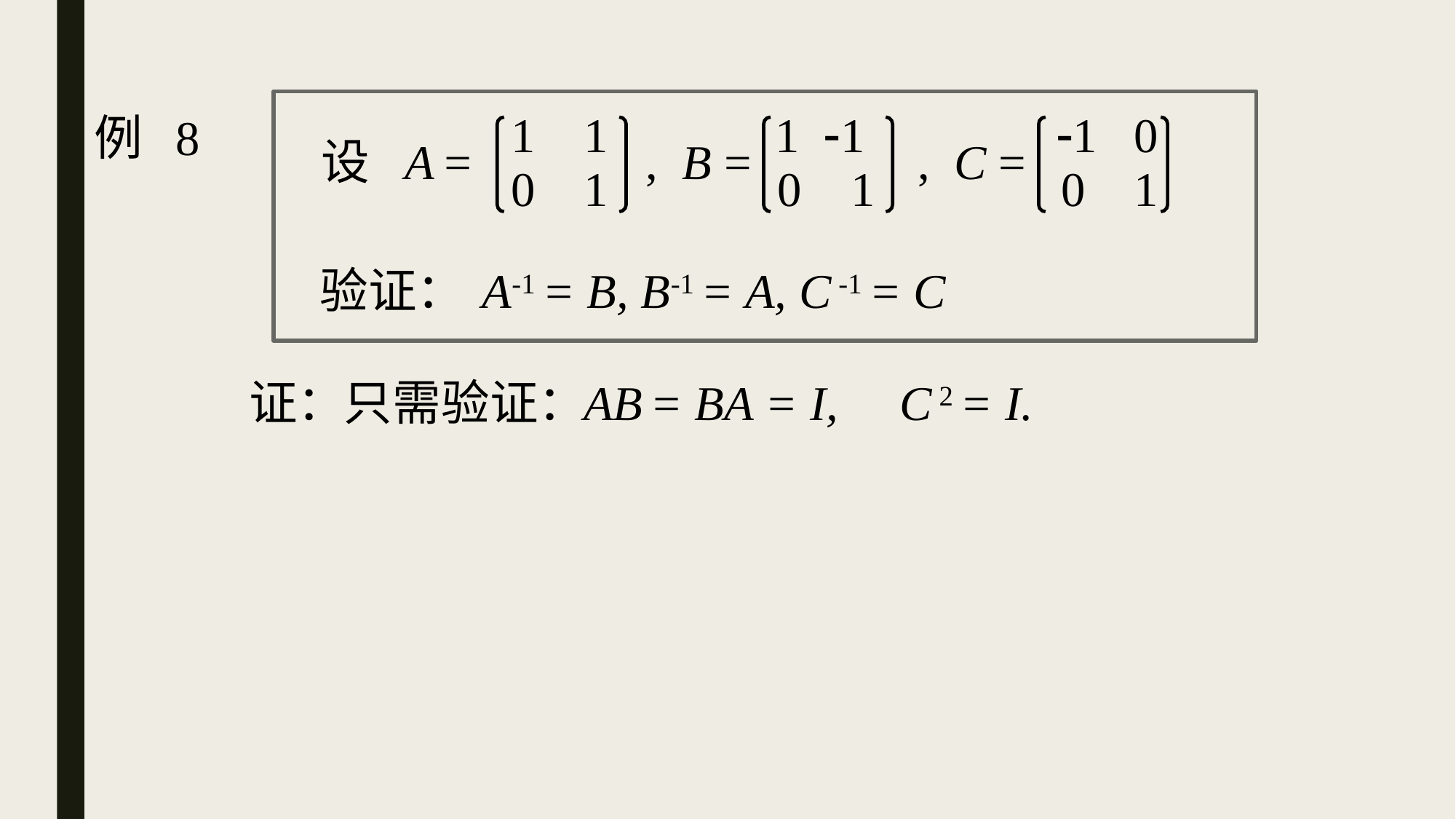

1    1
1  −1
−1   0
# 例  8

A =
,  B =
,  C =
设
0    1
0    1
0    1
验证：
A-1 = B, B-1 = A, C -1 = C
证：
只需验证：
AB = BA = I,
 C 2 = I.